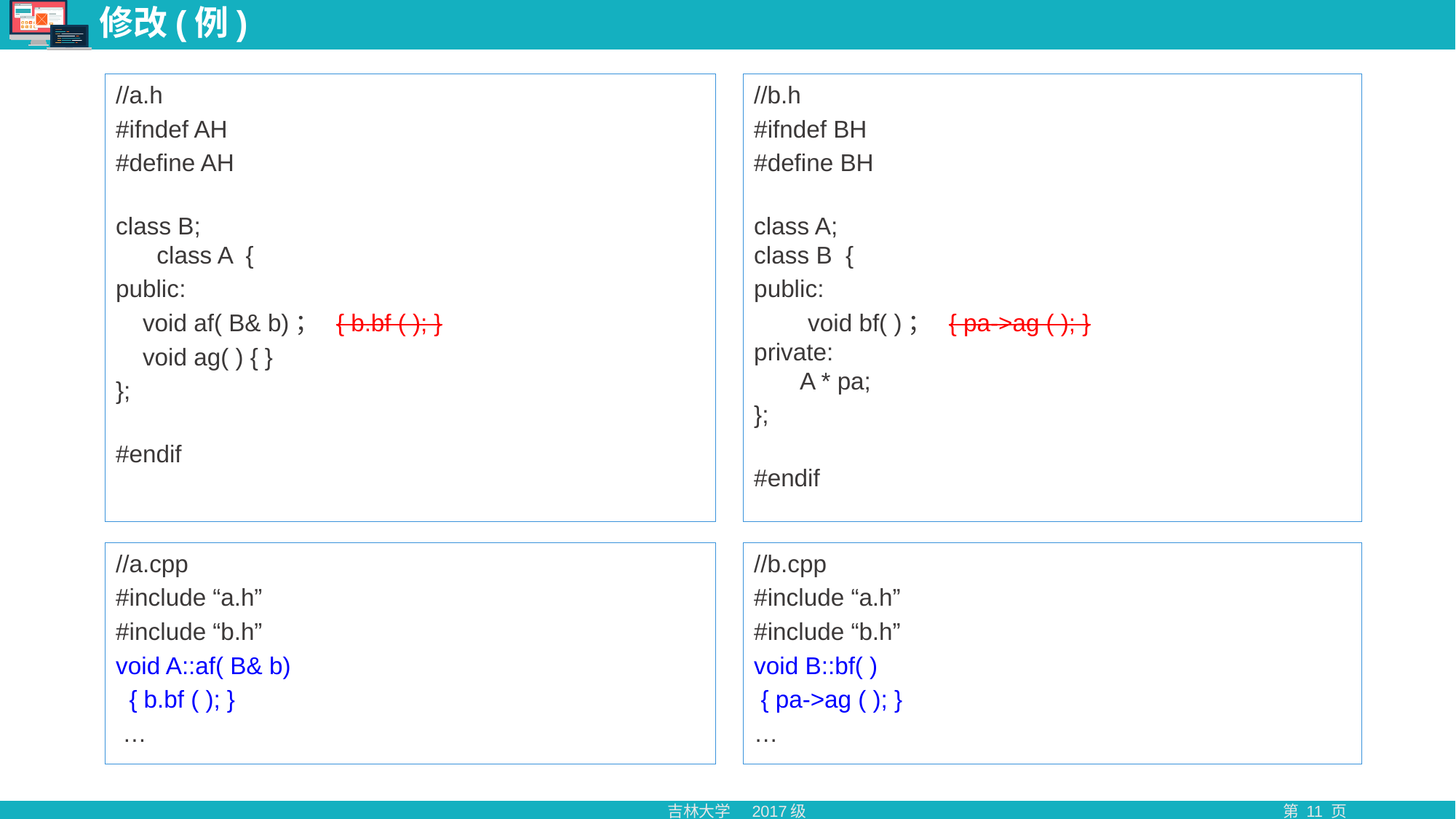

# 修改(例)
//a.h
#ifndef AH
#define AH
class B;
class A  {
public:
    void af( B& b)；  { b.bf ( ); }
    void ag( ) { }
};
#endif
//b.h
#ifndef BH
#define BH
class A;
class B  {
public:
        void bf( )；  { pa->ag ( ); }
private:
       A * pa;
};
#endif
//a.cpp
#include “a.h”
#include “b.h”
void A::af( B& b)
  { b.bf ( ); }
 …
//b.cpp
#include “a.h”
#include “b.h”
void B::bf( )
 { pa->ag ( ); }
…